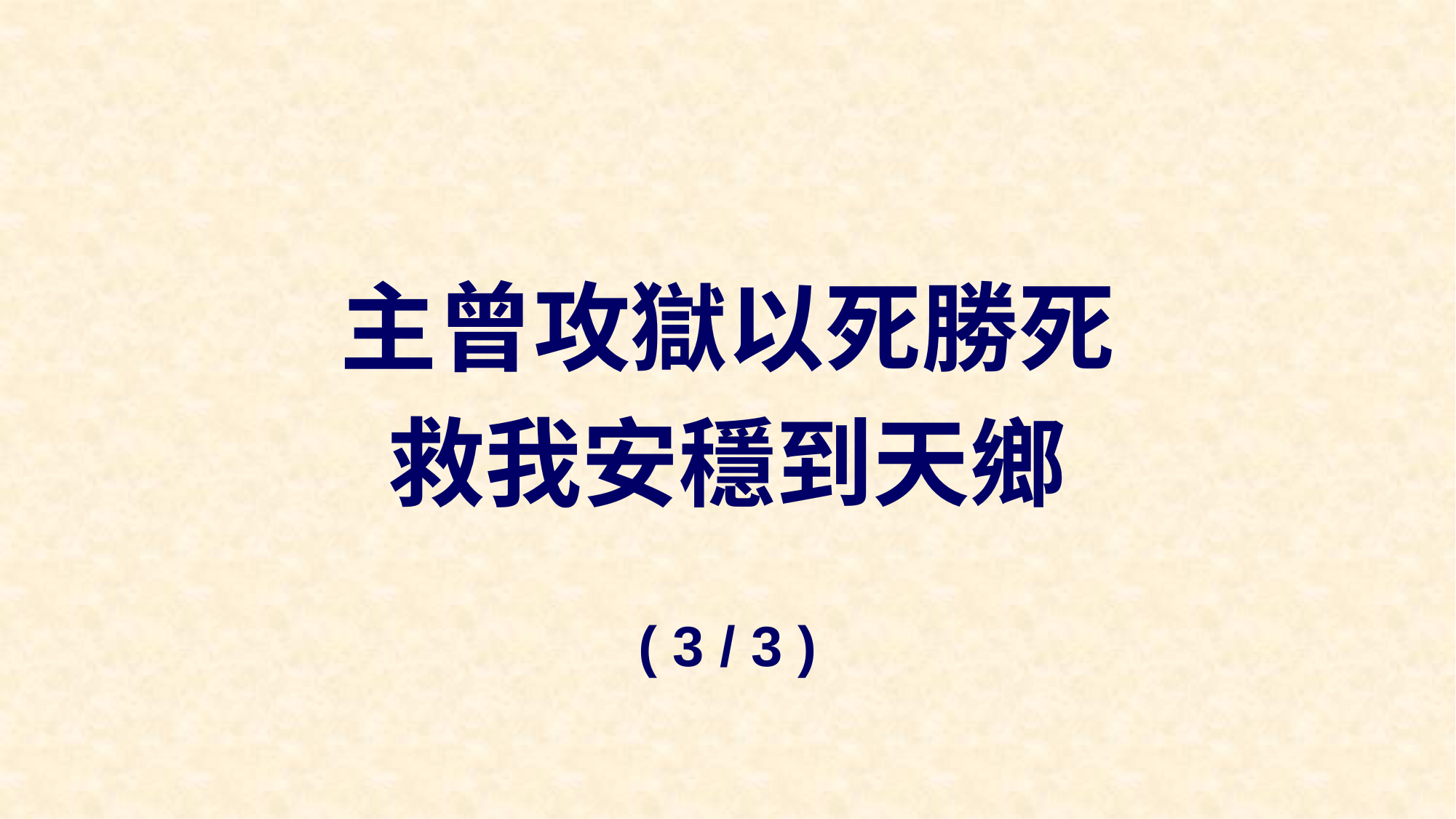

主曾攻獄以死勝死
救我安穩到天鄉
( 3 / 3 )